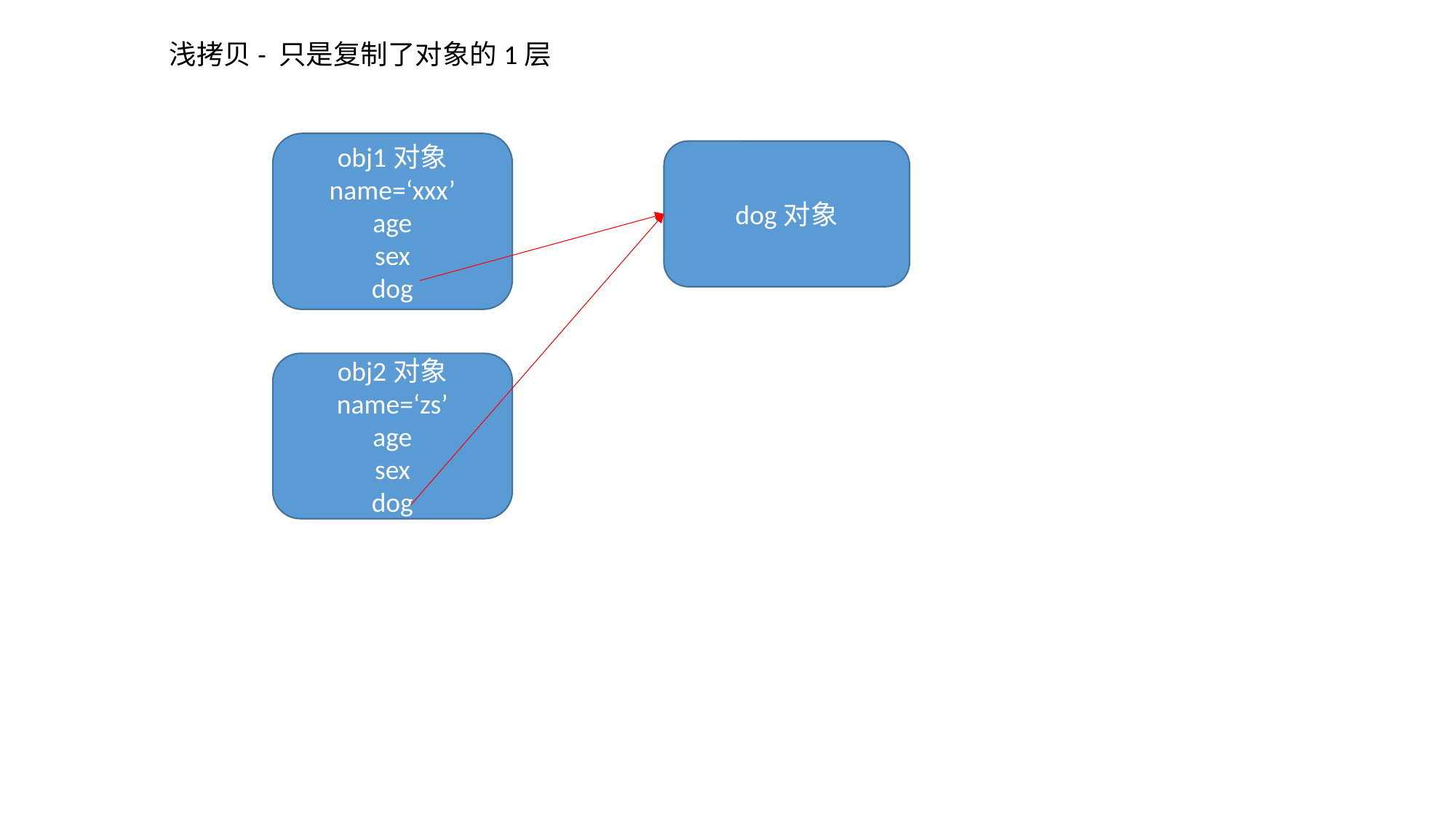

浅拷贝- 只是复制了对象的1层
obj1对象
name=‘xxx’
age
sex
dog
dog对象
obj2对象
name=‘zs’
age
sex
dog